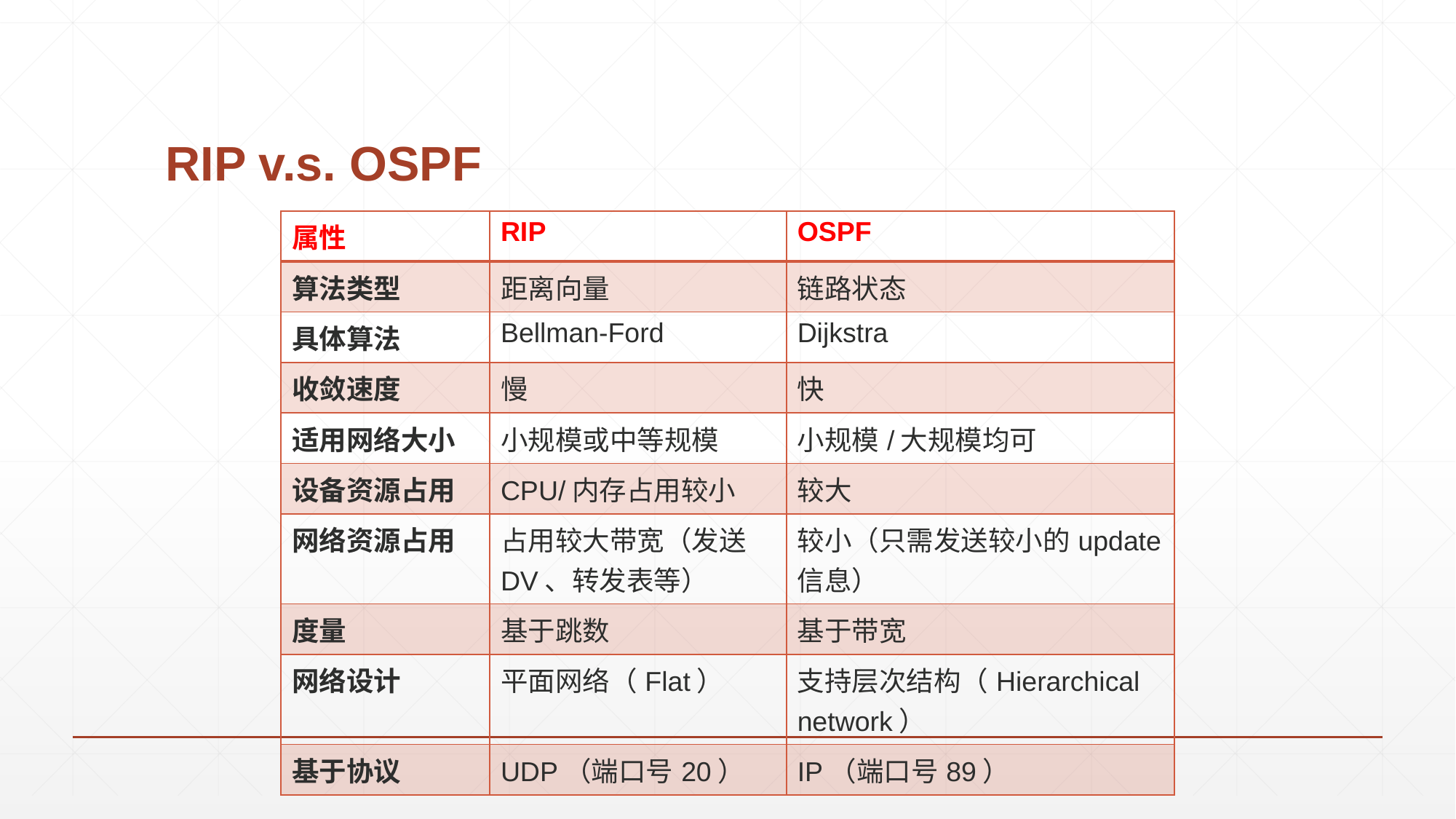

# RIP v.s. OSPF
| 属性 | RIP | OSPF |
| --- | --- | --- |
| 算法类型 | 距离向量 | 链路状态 |
| 具体算法 | Bellman-Ford | Dijkstra |
| 收敛速度 | 慢 | 快 |
| 适用网络大小 | 小规模或中等规模 | 小规模/大规模均可 |
| 设备资源占用 | CPU/内存占用较小 | 较大 |
| 网络资源占用 | 占用较大带宽（发送DV、转发表等） | 较小（只需发送较小的update信息） |
| 度量 | 基于跳数 | 基于带宽 |
| 网络设计 | 平面网络（Flat） | 支持层次结构（Hierarchical network） |
| 基于协议 | UDP（端口号20） | IP（端口号89） |